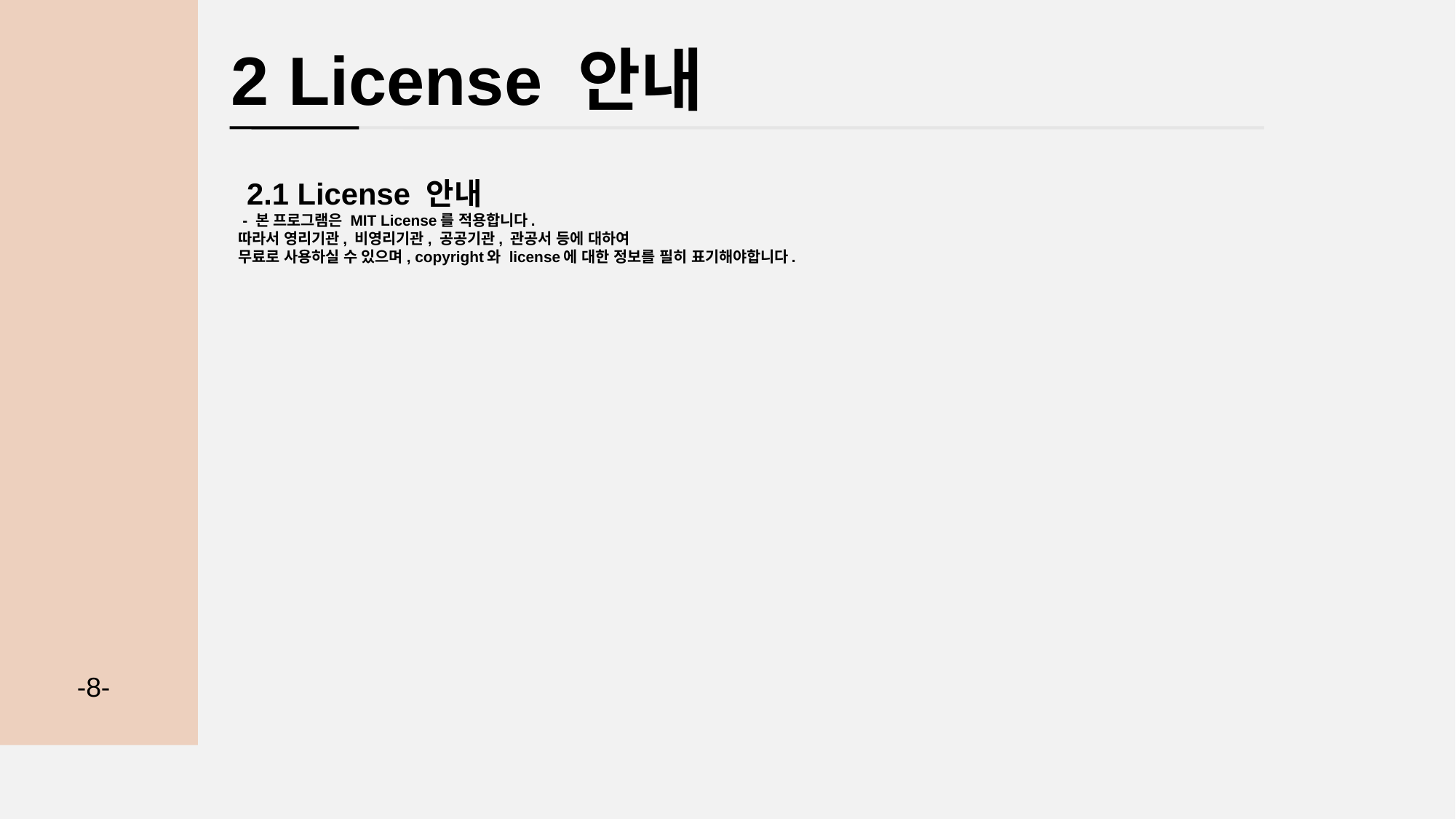

2 License 안내

 2.1 License 안내
 - 본 프로그램은 MIT License를 적용합니다.
따라서 영리기관, 비영리기관, 공공기관, 관공서 등에 대하여
무료로 사용하실 수 있으며, copyright와 license에 대한 정보를 필히 표기해야합니다.

-8-